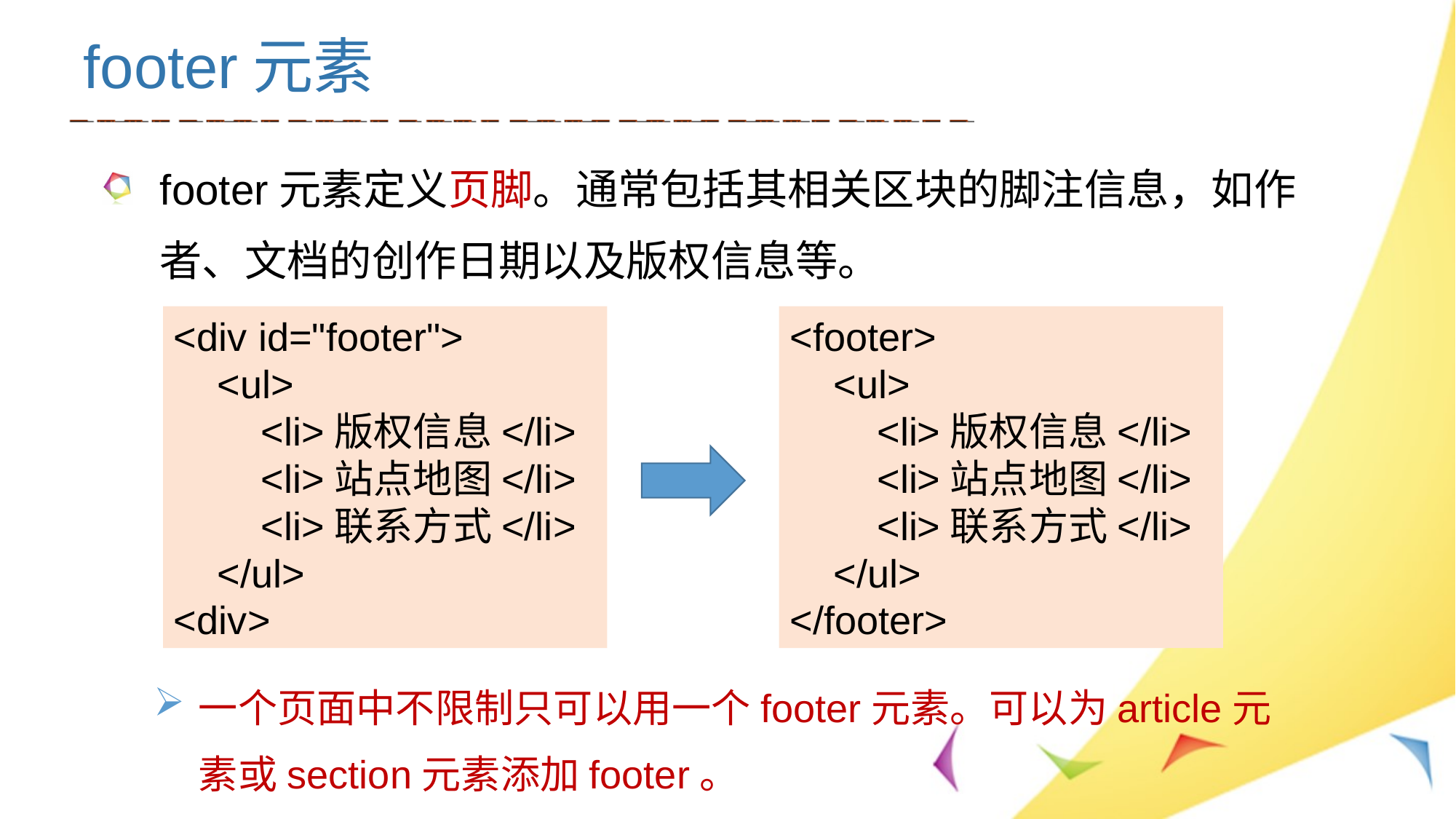

footer元素
footer元素定义页脚。通常包括其相关区块的脚注信息，如作者、文档的创作日期以及版权信息等。

<div id="footer">
    <ul>
        <li>版权信息</li>
        <li>站点地图</li>
        <li>联系方式</li>
    </ul>
<div>
<footer>
    <ul>
        <li>版权信息</li>
        <li>站点地图</li>
        <li>联系方式</li>
    </ul>
</footer>

一个页面中不限制只可以用一个footer元素。可以为article元素或section元素添加footer。